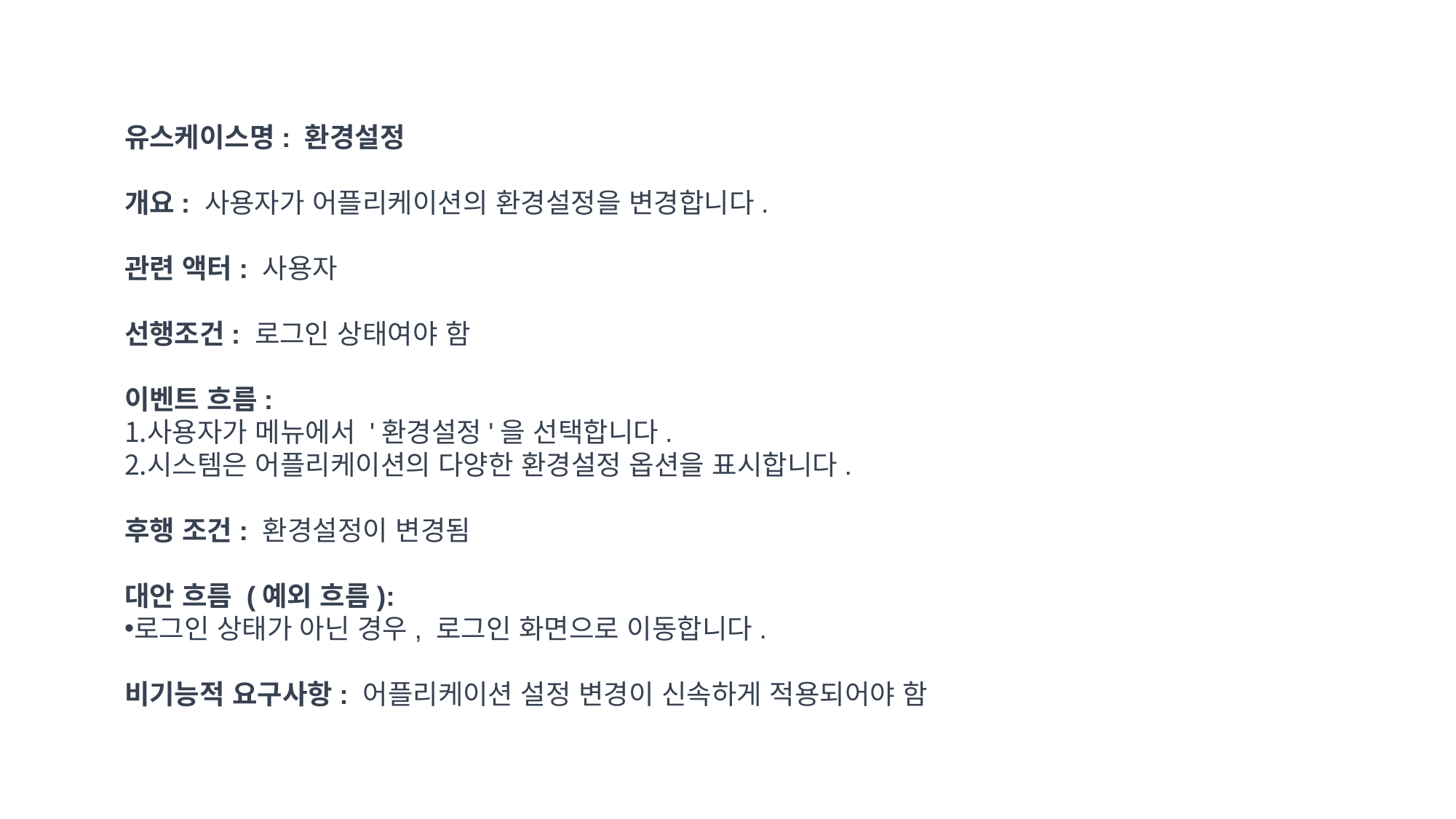

유스케이스명: 환경설정

개요: 사용자가 어플리케이션의 환경설정을 변경합니다.

관련 액터: 사용자

선행조건: 로그인 상태여야 함

이벤트 흐름:
사용자가 메뉴에서 '환경설정'을 선택합니다.
시스템은 어플리케이션의 다양한 환경설정 옵션을 표시합니다.

후행 조건: 환경설정이 변경됨

대안 흐름 (예외 흐름):
로그인 상태가 아닌 경우, 로그인 화면으로 이동합니다.

비기능적 요구사항: 어플리케이션 설정 변경이 신속하게 적용되어야 함